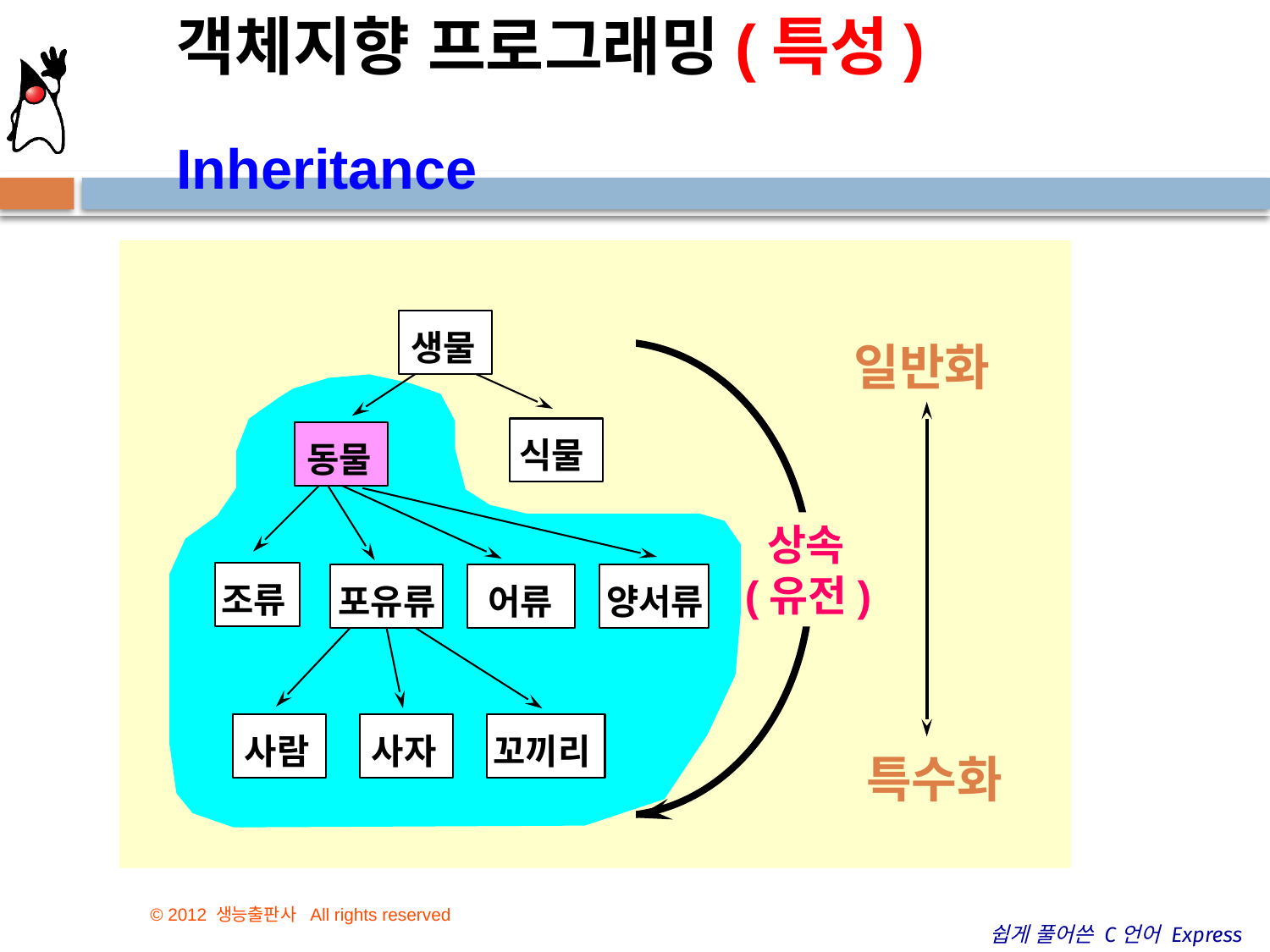

객체지향 프로그래밍(특성)

Inheritance

생물
일반화

식물
동물
 상속
(유전)

조류
포유류
어류
양서류

사람
사자
꼬끼리
특수화